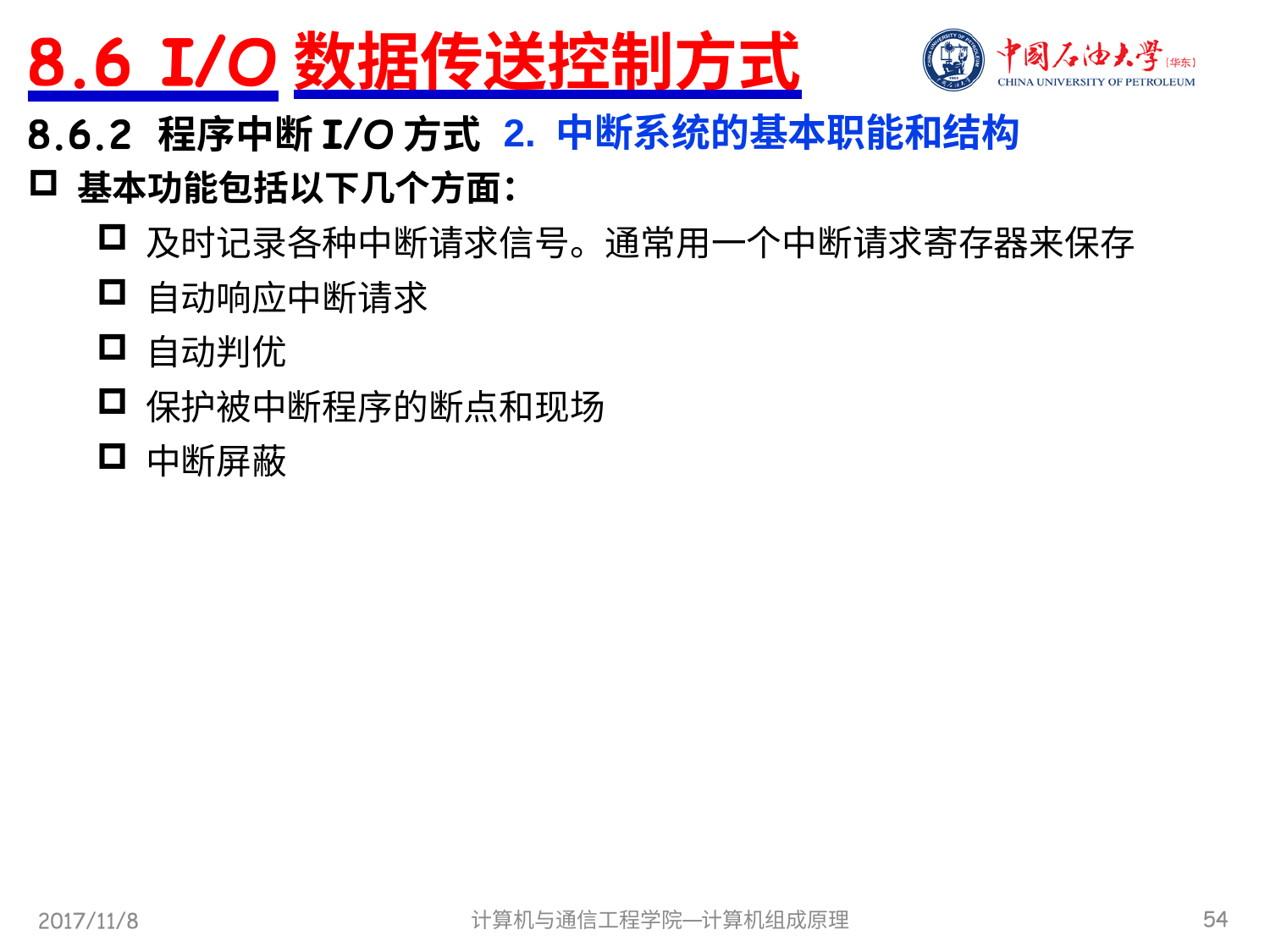

# 8.6 I/O数据传送控制方式
2. 中断系统的基本职能和结构
8.6.2 程序中断I/O方式
 基本功能包括以下几个方面：
 及时记录各种中断请求信号。通常用一个中断请求寄存器来保存
 自动响应中断请求
 自动判优
 保护被中断程序的断点和现场
 中断屏蔽
计算机与通信工程学院—计算机组成原理
54
2017/11/8